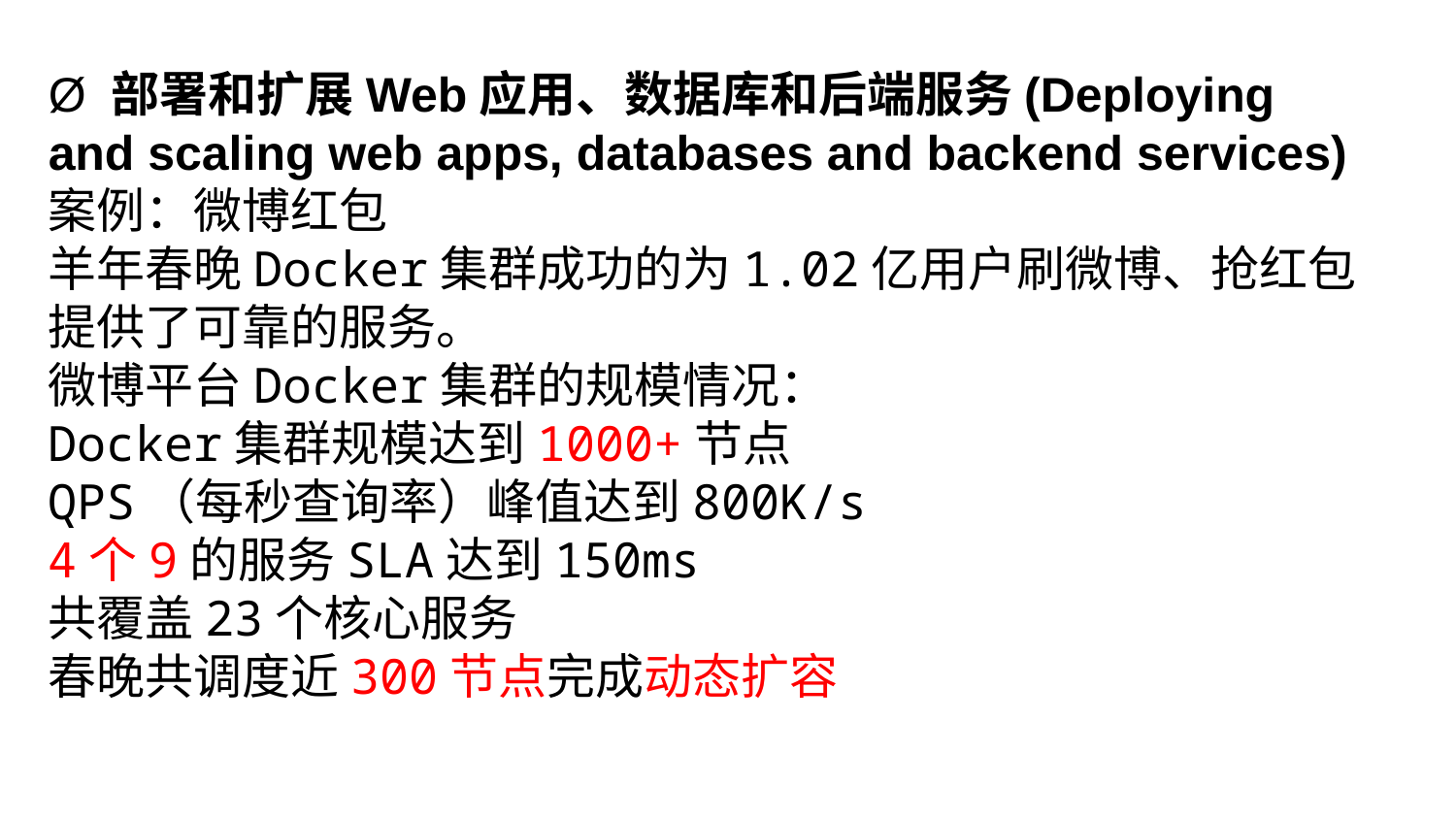

Ø 部署和扩展Web应用、数据库和后端服务(Deploying and scaling web apps, databases and backend services)
案例：微博红包
羊年春晚Docker集群成功的为1.02亿用户刷微博、抢红包提供了可靠的服务。
微博平台Docker集群的规模情况：
Docker集群规模达到1000+节点
QPS（每秒查询率）峰值达到800K/s
4个9的服务SLA达到150ms
共覆盖23个核心服务
春晚共调度近300节点完成动态扩容